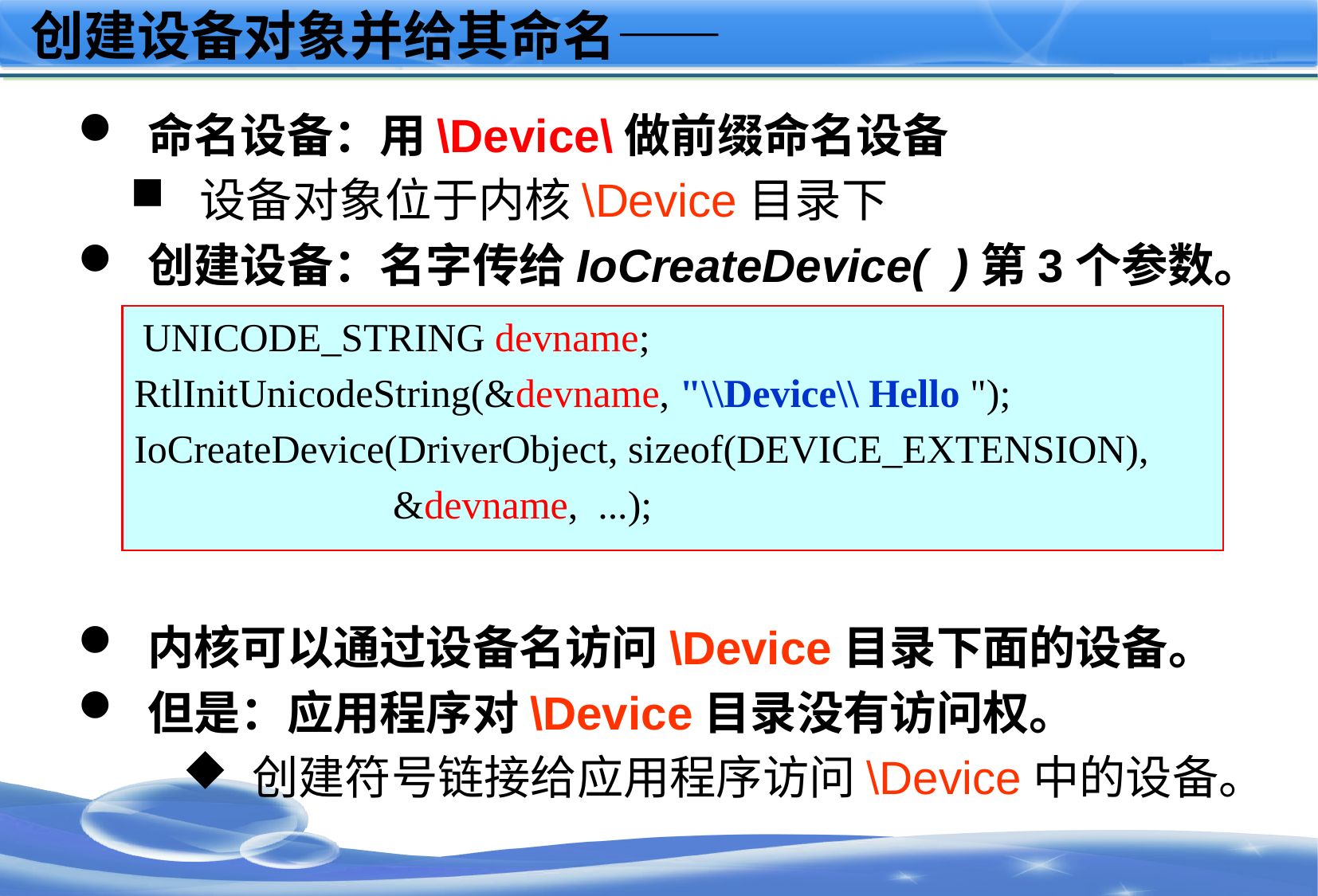

# 创建设备对象并给其命名——
命名设备：用\Device\做前缀命名设备
设备对象位于内核\Device目录下
创建设备：名字传给IoCreateDevice(  )第3个参数。

内核可以通过设备名访问\Device目录下面的设备。
但是：应用程序对\Device目录没有访问权。
创建符号链接给应用程序访问\Device中的设备。

 UNICODE_STRING devname;
RtlInitUnicodeString(&devname, "\\Device\\ Hello ");
IoCreateDevice(DriverObject, sizeof(DEVICE_EXTENSION),
                          &devname,  ...);